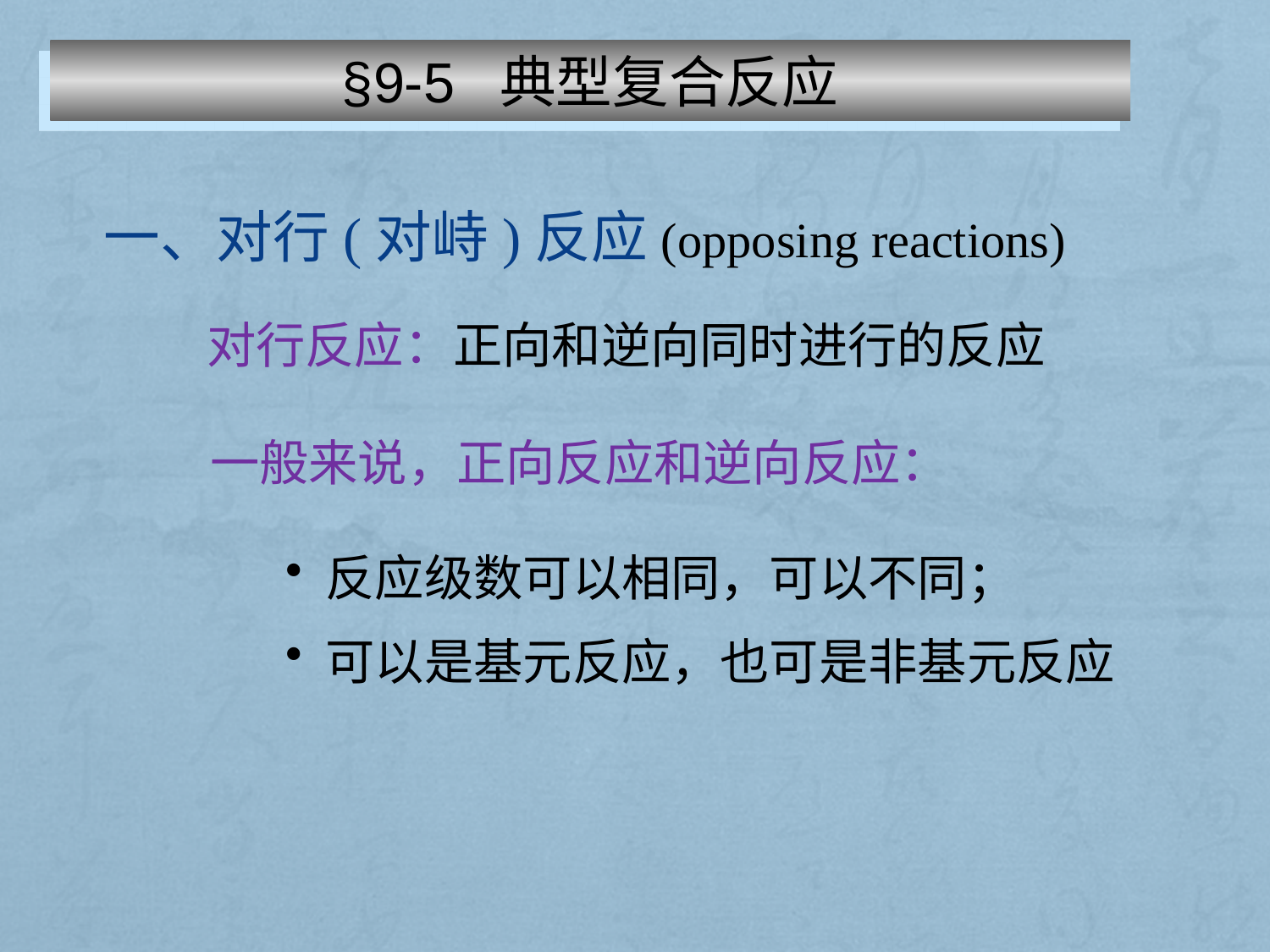

§9-5  典型复合反应
一、对行(对峙)反应(opposing reactions)
对行反应：正向和逆向同时进行的反应
一般来说，正向反应和逆向反应：
 反应级数可以相同，可以不同；
 可以是基元反应，也可是非基元反应